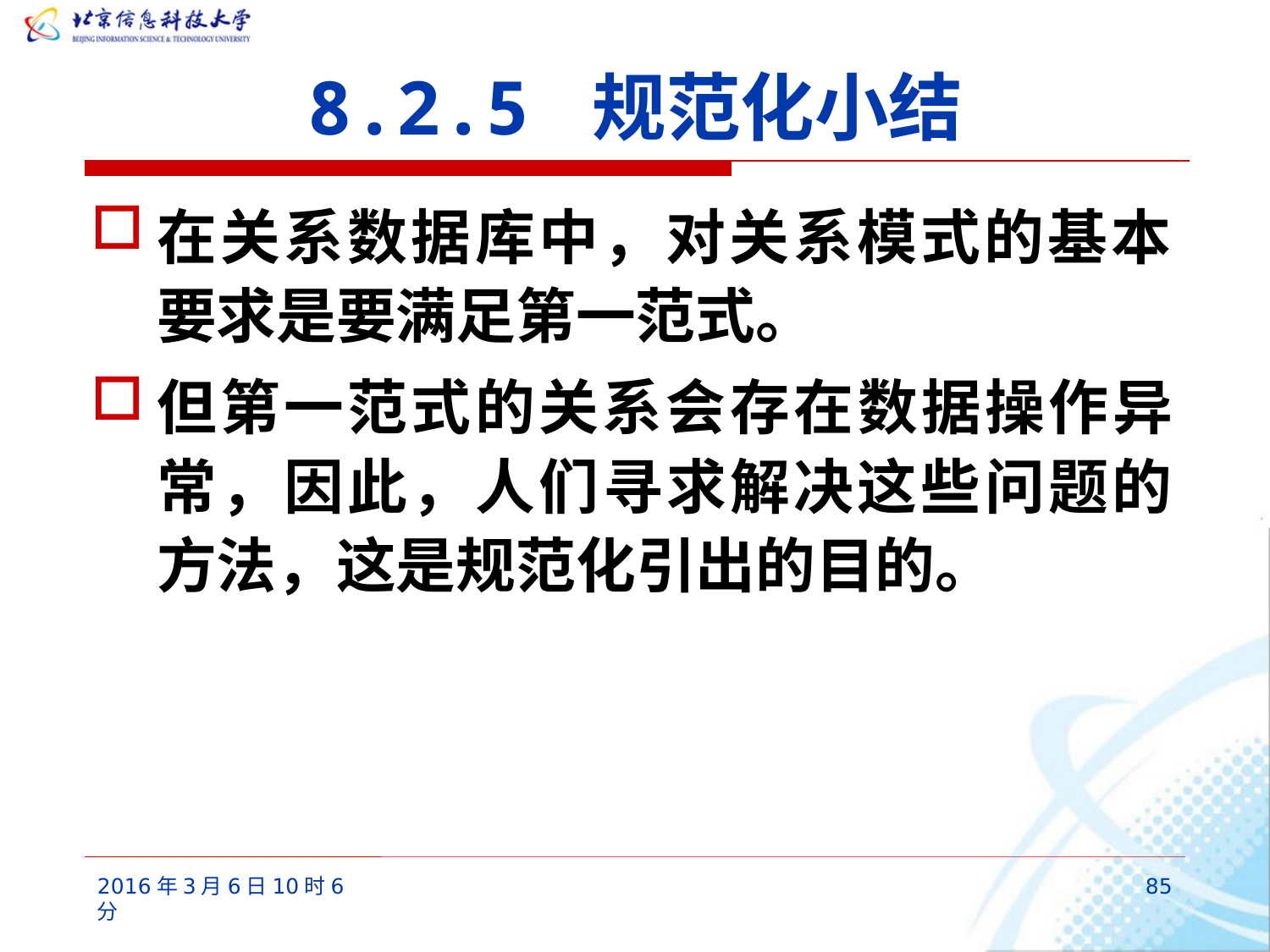

# 8.2.5 规范化小结
在关系数据库中，对关系模式的基本要求是要满足第一范式。
但第一范式的关系会存在数据操作异常，因此，人们寻求解决这些问题的方法，这是规范化引出的目的。
2016年3月6日10时6分
85